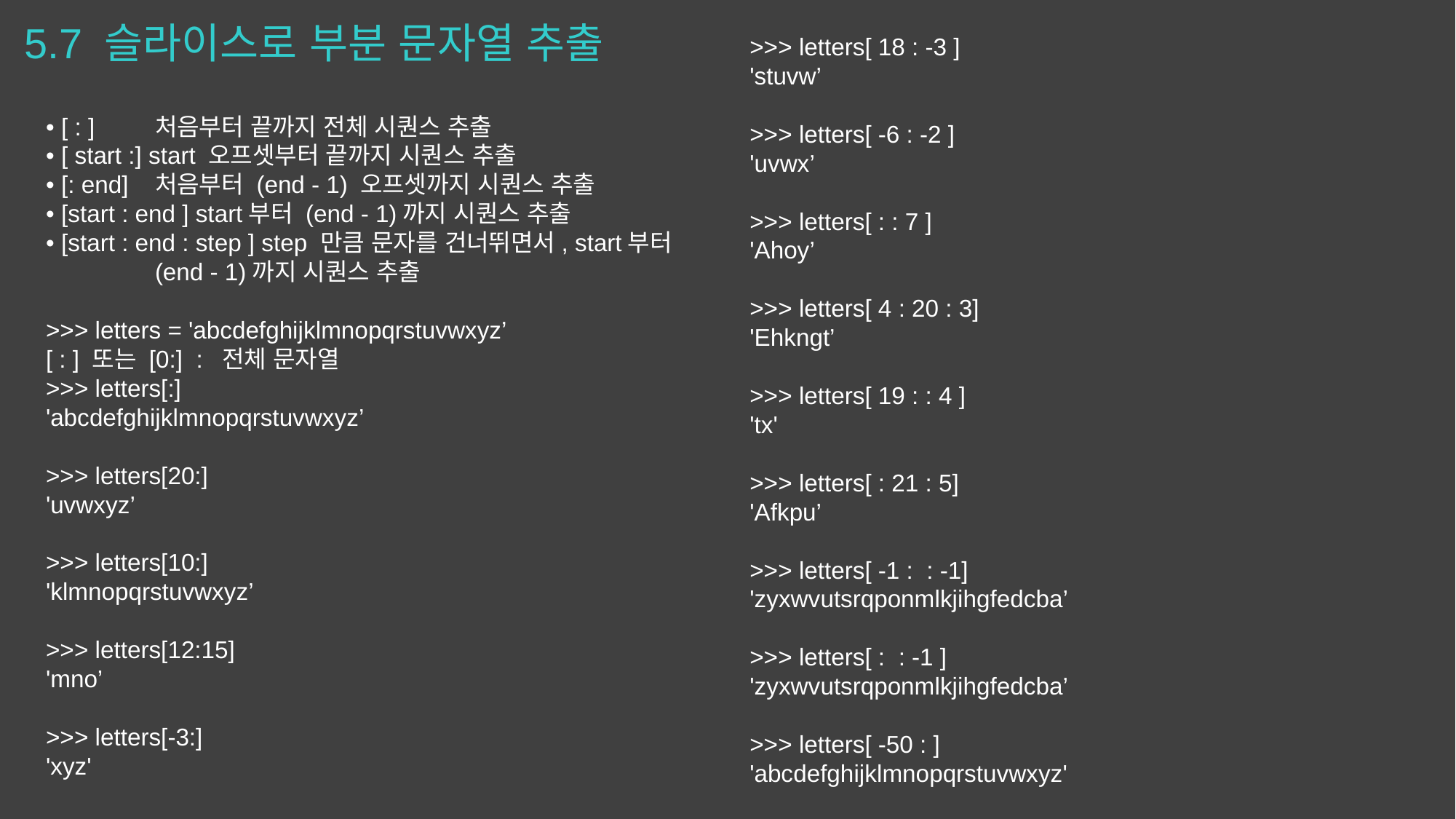

# 5.7 슬라이스로 부분 문자열 추출
>>> letters[ 18 : -3 ]
'stuvw’

>>> letters[ -6 : -2 ]
'uvwx’

>>> letters[ : : 7 ]
'Ahoy’

>>> letters[ 4 : 20 : 3]
'Ehkngt’

>>> letters[ 19 : : 4 ]
'tx'

>>> letters[ : 21 : 5]
'Afkpu’

>>> letters[ -1 :  : -1]
'zyxwvutsrqponmlkjihgfedcba’

>>> letters[ :  : -1 ]
'zyxwvutsrqponmlkjihgfedcba’

>>> letters[ -50 : ]
'abcdefghijklmnopqrstuvwxyz'
• [ : ] 	처음부터 끝까지 전체 시퀀스 추출
• [ start :] start 오프셋부터 끝까지 시퀀스 추출
• [: end] 	처음부터 (end - 1) 오프셋까지 시퀀스 추출
• [start : end ] start부터 (end - 1)까지 시퀀스 추출
• [start : end : step ] step 만큼 문자를 건너뛰면서, start부터            	(end - 1)까지 시퀀스 추출

>>> letters = 'abcdefghijklmnopqrstuvwxyz’
[ : ] 또는 [0:]  :  전체 문자열
>>> letters[:]
'abcdefghijklmnopqrstuvwxyz’

>>> letters[20:]
'uvwxyz’

>>> letters[10:]
'klmnopqrstuvwxyz’

>>> letters[12:15]
'mno’

>>> letters[-3:]
'xyz'